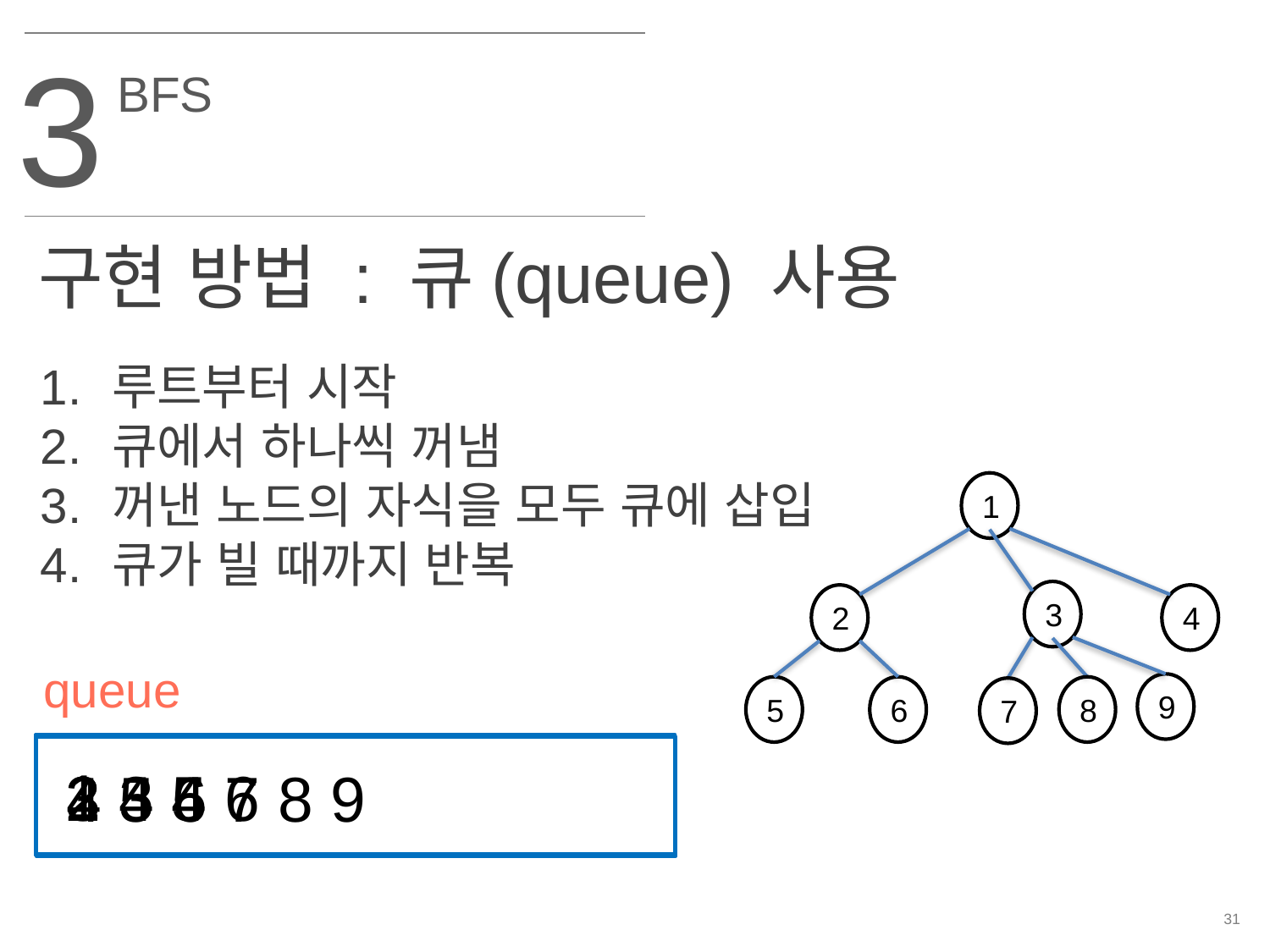

3
BFS
구현 방법 : 큐(queue) 사용
루트부터 시작
큐에서 하나씩 꺼냄
꺼낸 노드의 자식을 모두 큐에 삽입
큐가 빌 때까지 반복
1
3
2
4
queue
9
5
6
8
7
 1
 2 3 4
 3 4 5 6
 4 5 6 7 8 9